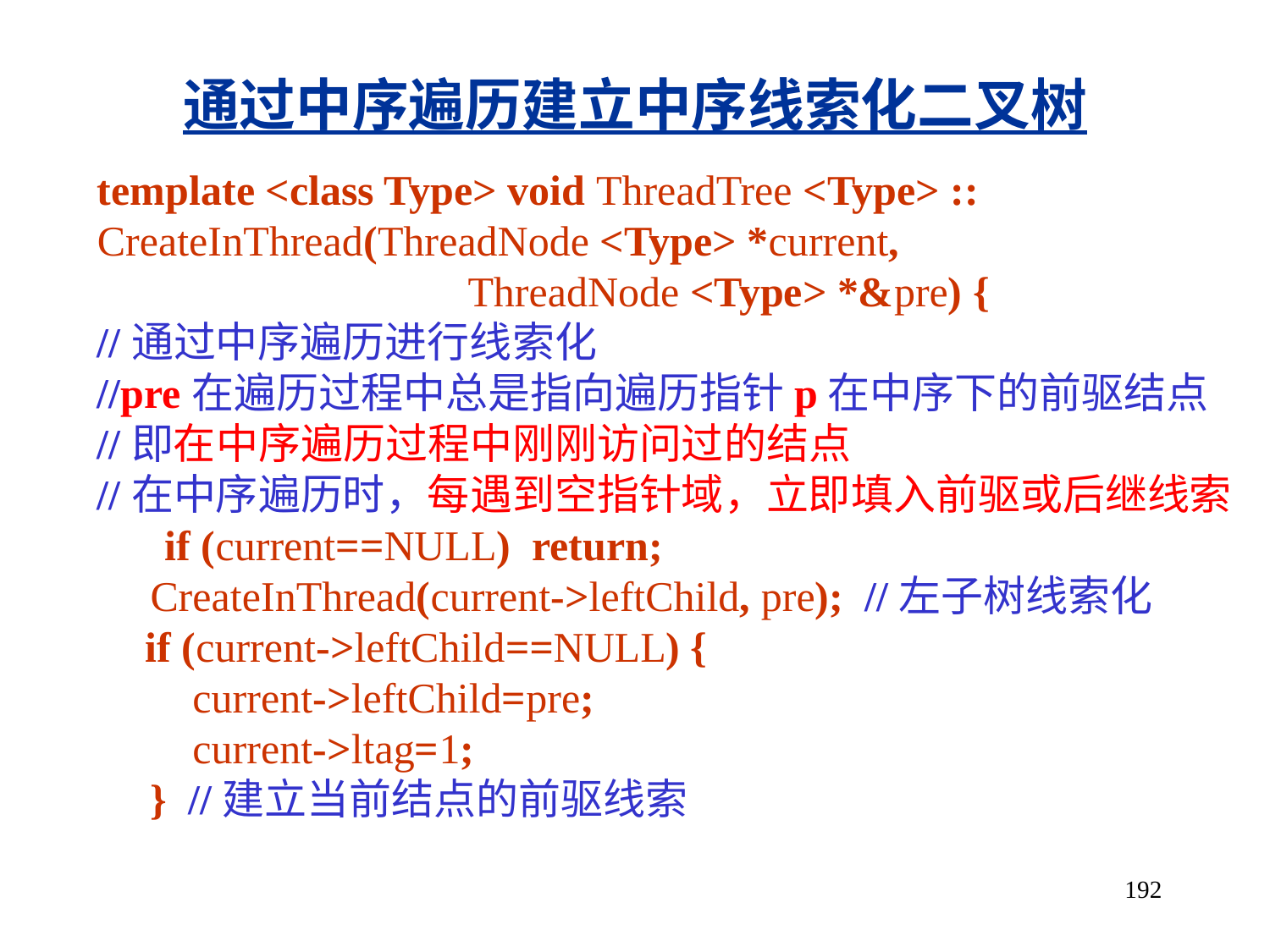

通过中序遍历建立中序线索化二叉树
template <class Type> void ThreadTree <Type> ::
CreateInThread(ThreadNode <Type> *current,
                                   ThreadNode <Type> *&pre) {
//通过中序遍历进行线索化
//pre在遍历过程中总是指向遍历指针p在中序下的前驱结点
//即在中序遍历过程中刚刚访问过的结点
//在中序遍历时，每遇到空指针域，立即填入前驱或后继线索    if (current==NULL)  return;
     CreateInThread(current->leftChild, pre);  //左子树线索化
	if (current->leftChild==NULL) {
         current->leftChild=pre;
         current->ltag=1;
     }  //建立当前结点的前驱线索
192